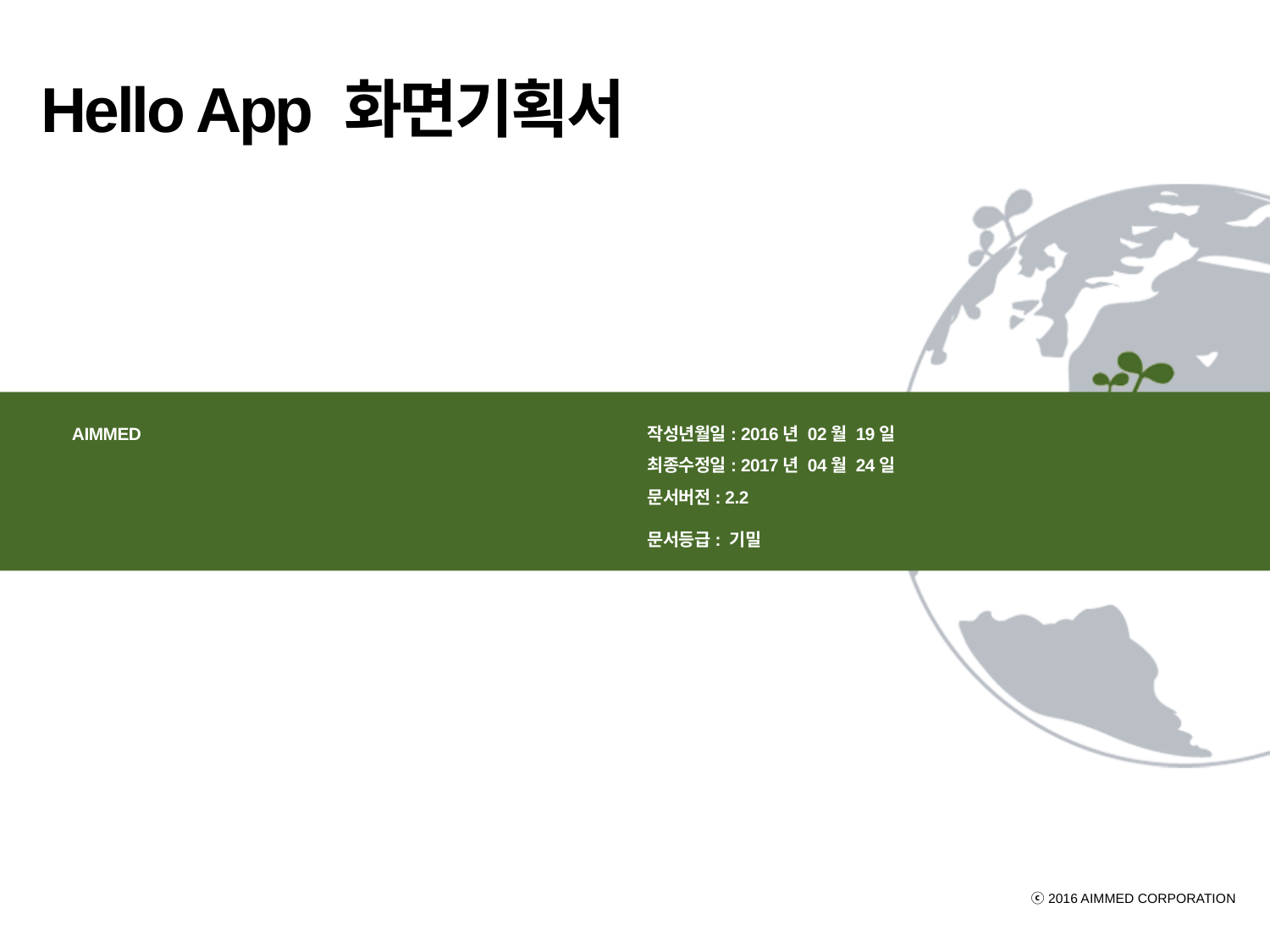

Hello App 화면기획서
AIMMED
작성년월일: 2016년 02월 19일
최종수정일: 2017년 04월 24일
문서버전: 2.2

문서등급: 기밀